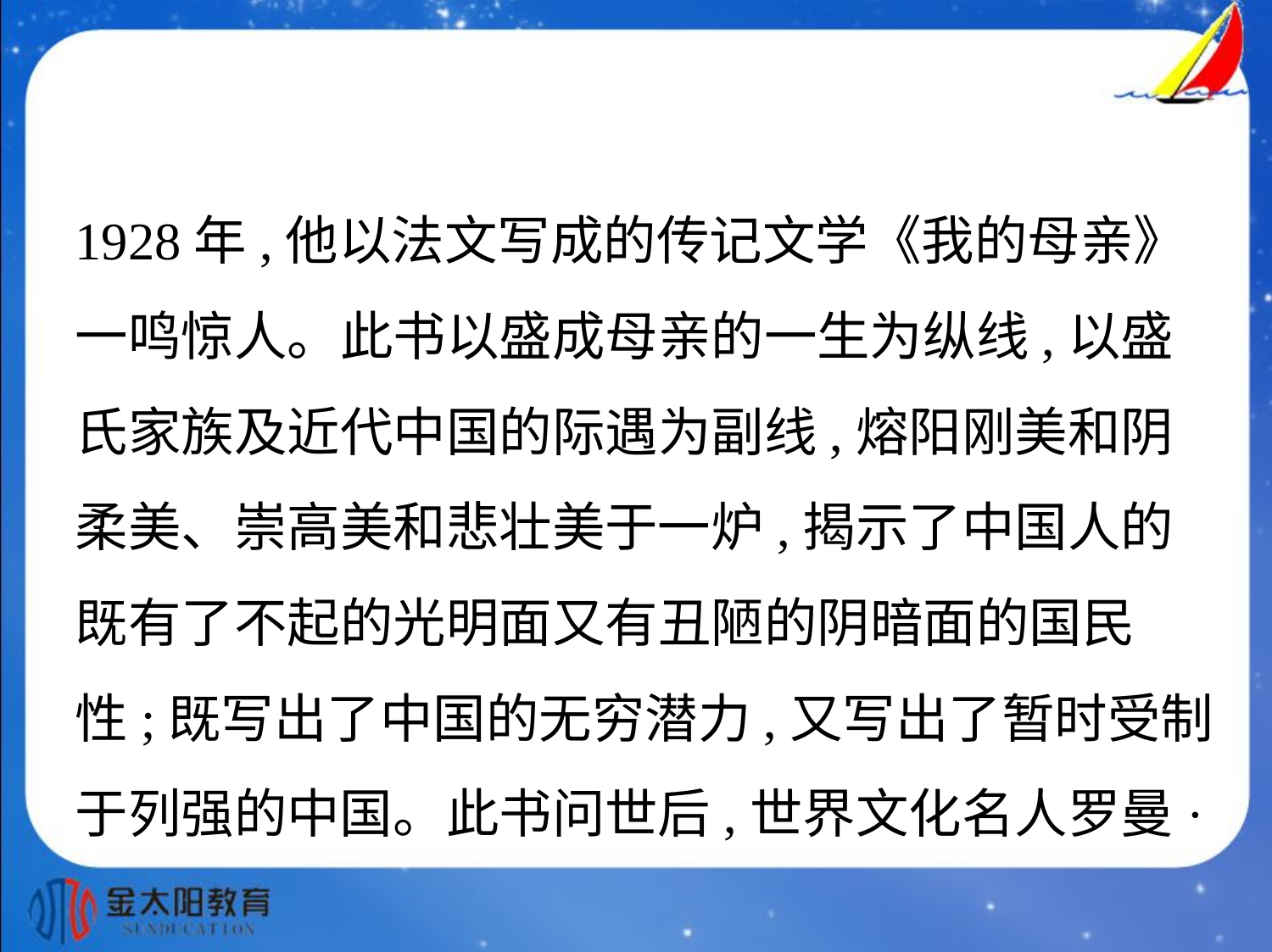

1928年,他以法文写成的传记文学《我的母亲》
一鸣惊人。此书以盛成母亲的一生为纵线,以盛
氏家族及近代中国的际遇为副线,熔阳刚美和阴
柔美、崇高美和悲壮美于一炉,揭示了中国人的
既有了不起的光明面又有丑陋的阴暗面的国民
性;既写出了中国的无穷潜力,又写出了暂时受制
于列强的中国。此书问世后,世界文化名人罗曼·